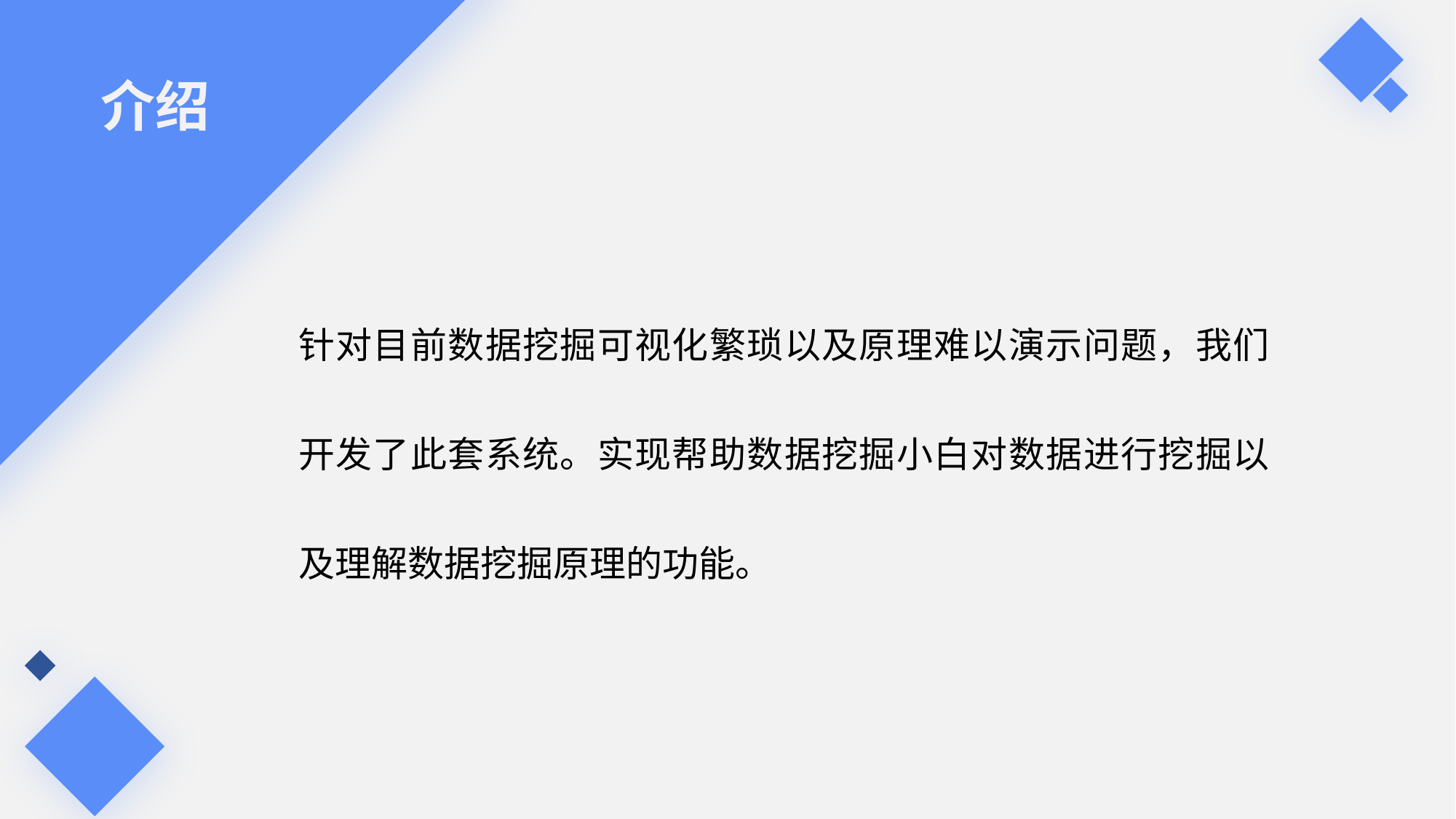

# 介绍

针对目前数据挖掘可视化繁琐以及原理难以演示问题，我们开发了此套系统。实现帮助数据挖掘小白对数据进行挖掘以及理解数据挖掘原理的功能。